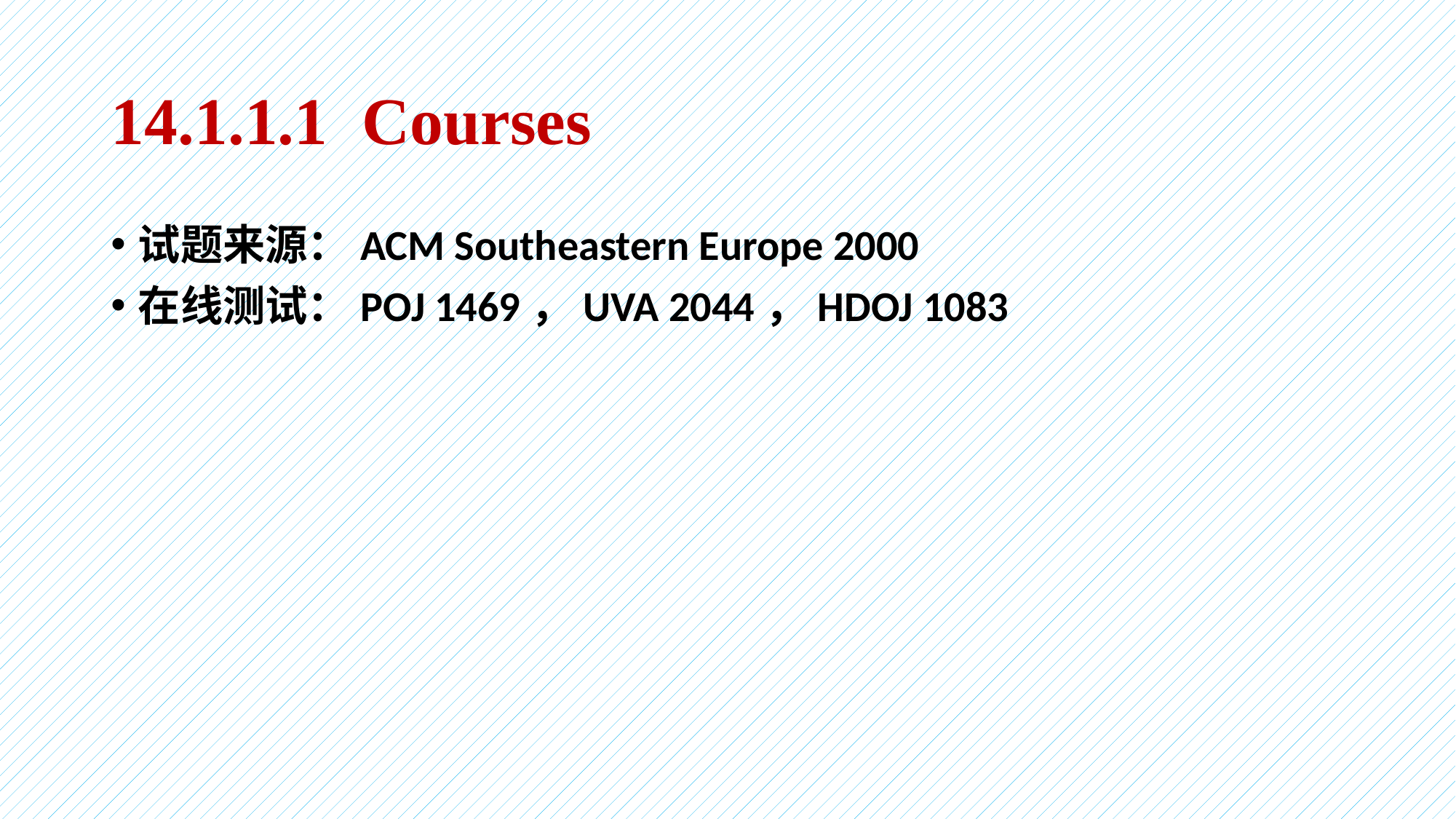

# 14.1.1.1  Courses
试题来源：ACM Southeastern Europe 2000
在线测试：POJ 1469，UVA 2044，HDOJ 1083